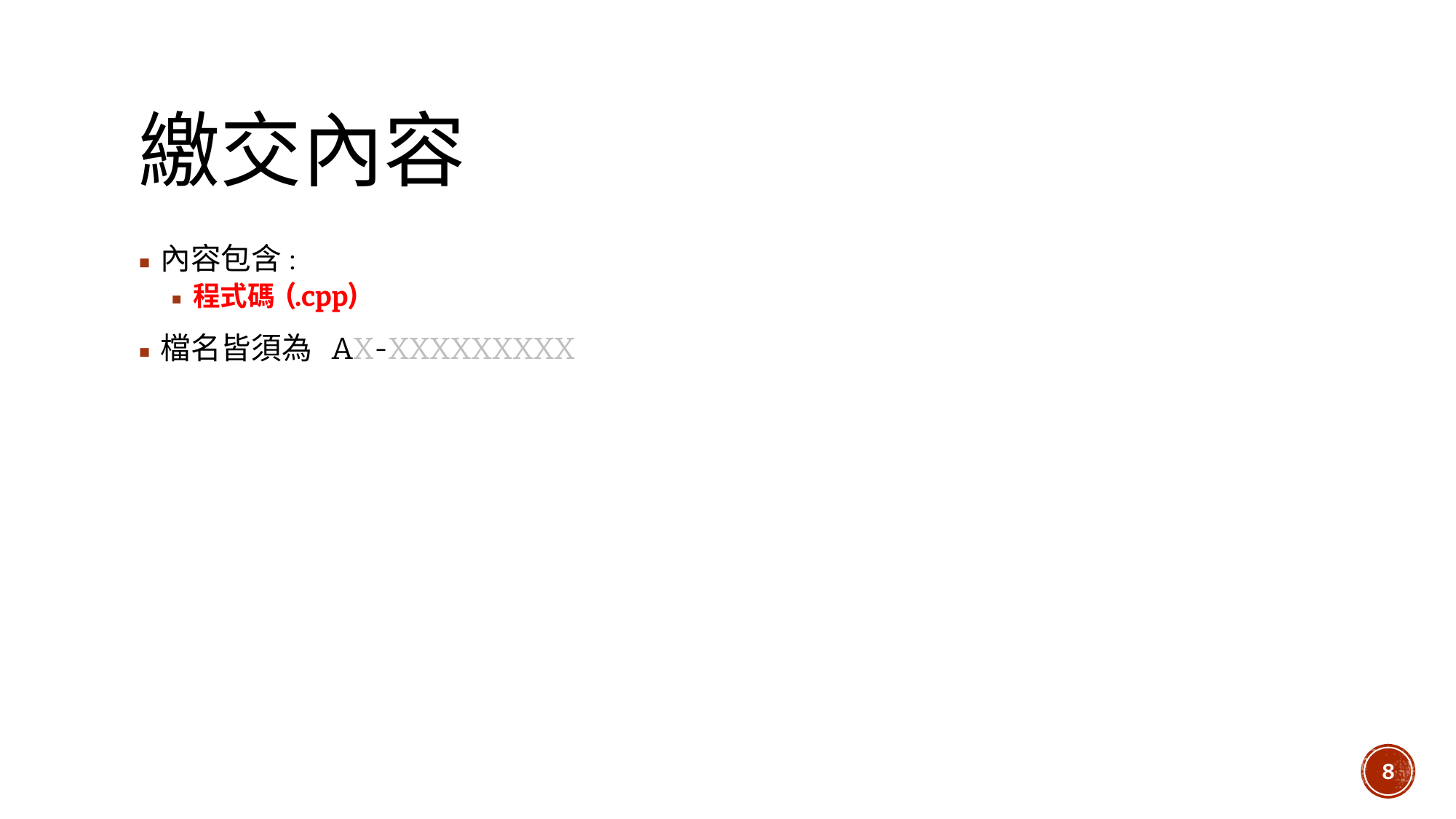

# 繳交內容
內容包含:
程式碼 (.cpp)
檔名皆須為  AX-XXXXXXXXX

8